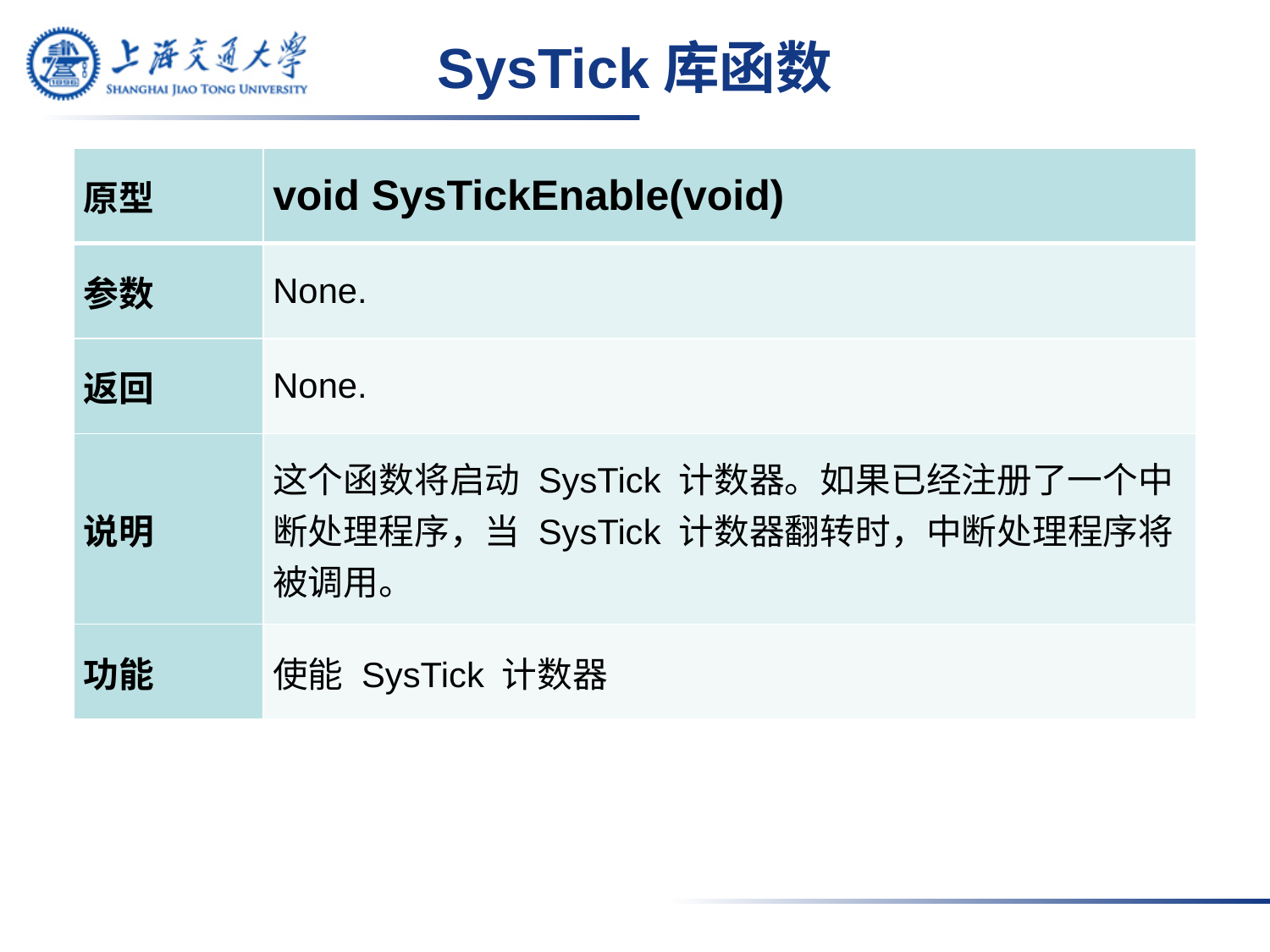

# SysTick库函数
| 原型 | void SysTickEnable(void) |
| --- | --- |
| 参数 | None. |
| 返回 | None. |
| 说明 | 这个函数将启动 SysTick 计数器。如果已经注册了一个中断处理程序，当 SysTick 计数器翻转时，中断处理程序将被调用。 |
| 功能 | 使能 SysTick 计数器 |